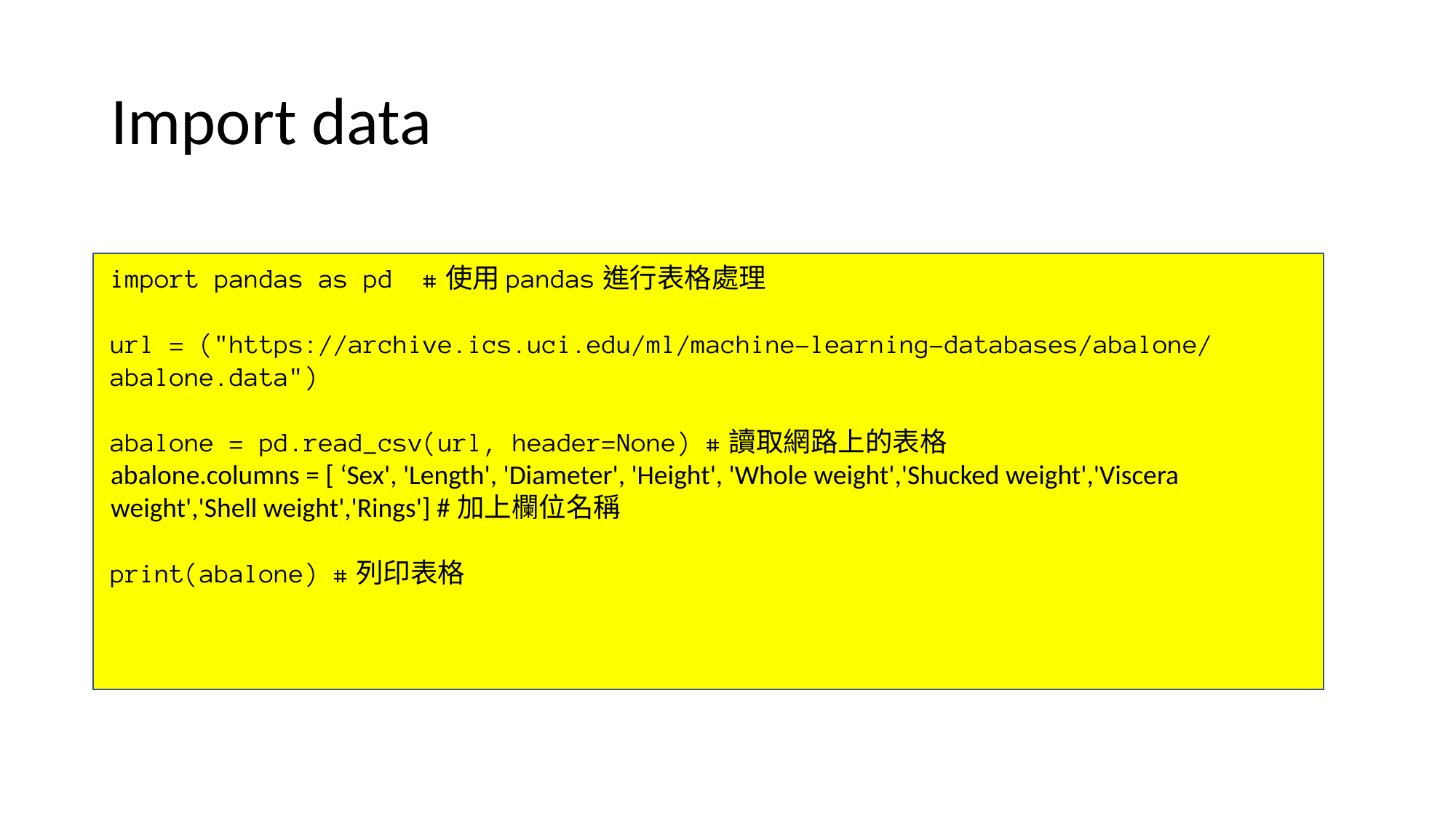

# Import data

import pandas as pd  #使用pandas進行表格處理

url = ("https://archive.ics.uci.edu/ml/machine-learning-databases/abalone/abalone.data")

abalone = pd.read_csv(url, header=None) #讀取網路上的表格
abalone.columns = [ ‘Sex', 'Length', 'Diameter', 'Height', 'Whole weight','Shucked weight','Viscera weight','Shell weight','Rings'] #加上欄位名稱

print(abalone) #列印表格